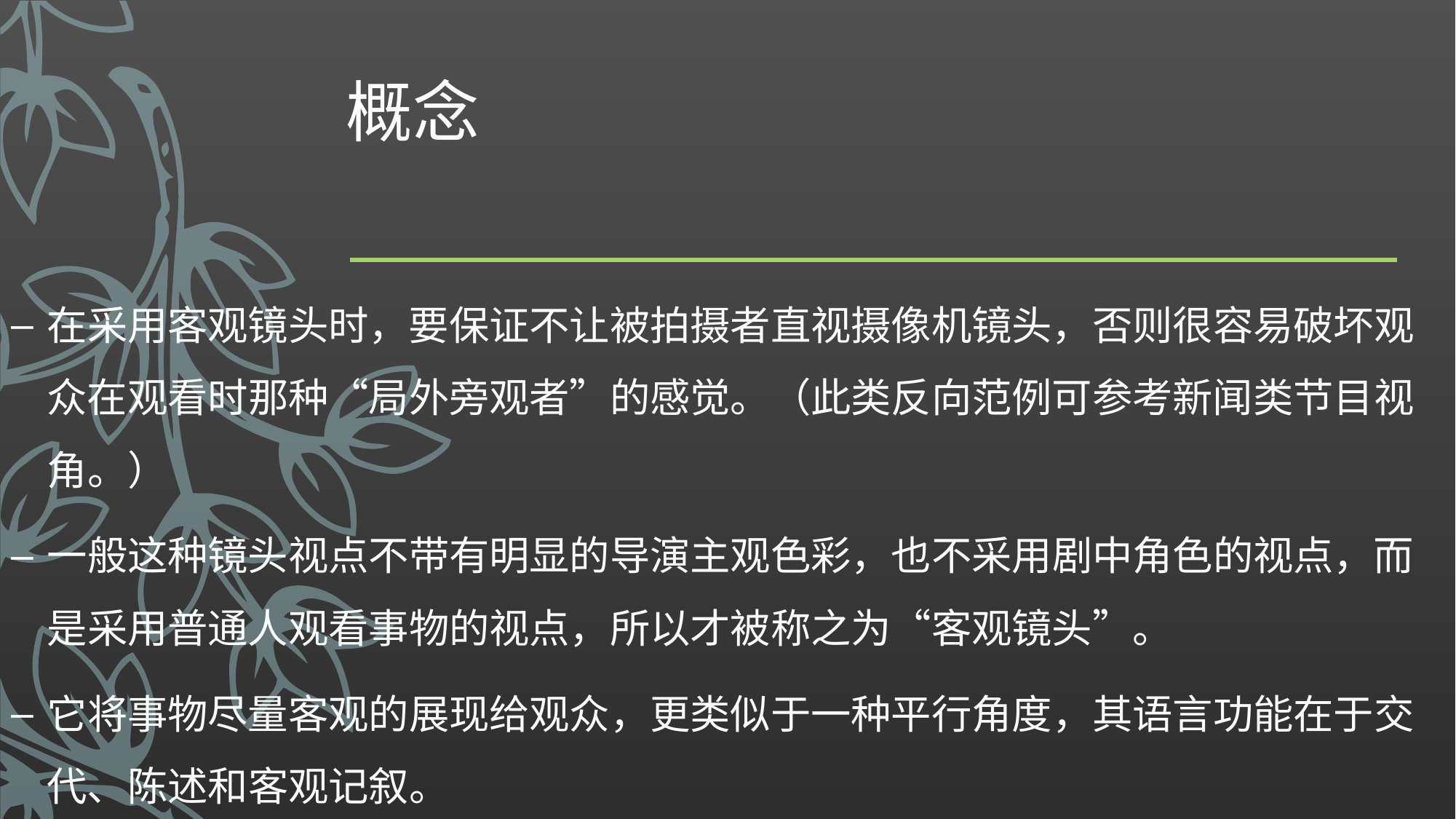

# 概念
在采用客观镜头时，要保证不让被拍摄者直视摄像机镜头，否则很容易破坏观众在观看时那种“局外旁观者”的感觉。（此类反向范例可参考新闻类节目视角。）
一般这种镜头视点不带有明显的导演主观色彩，也不采用剧中角色的视点，而是采用普通人观看事物的视点，所以才被称之为“客观镜头”。
它将事物尽量客观的展现给观众，更类似于一种平行角度，其语言功能在于交代、陈述和客观记叙。